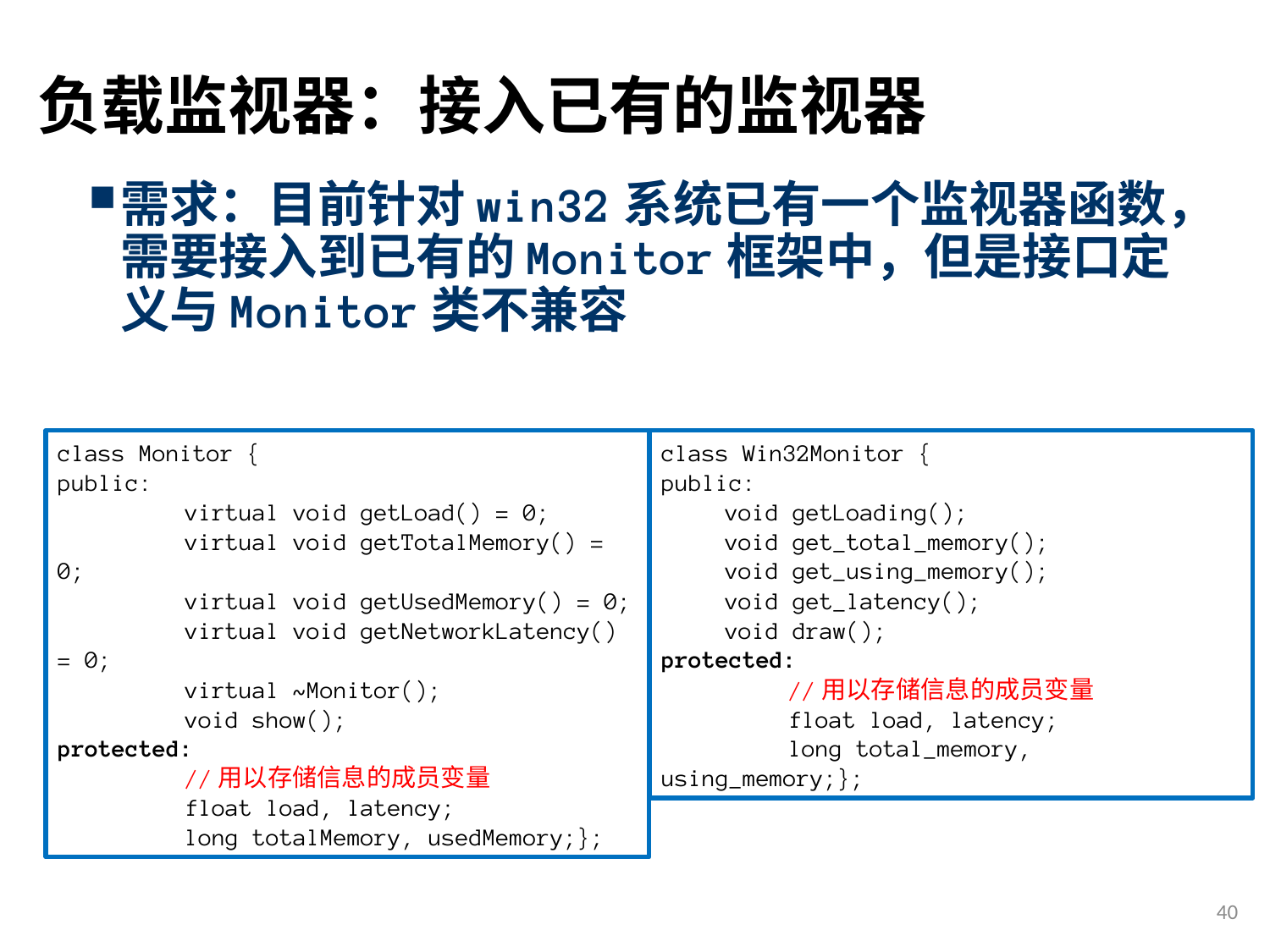

# 负载监视器：接入已有的监视器
需求：目前针对win32系统已有一个监视器函数，需要接入到已有的Monitor框架中，但是接口定义与Monitor类不兼容
class Monitor {
public:
	virtual void getLoad() = 0;
	virtual void getTotalMemory() = 0;
	virtual void getUsedMemory() = 0;
	virtual void getNetworkLatency() = 0;
	virtual ~Monitor();
	void show();
protected:
	//用以存储信息的成员变量
	float load, latency;
	long totalMemory, usedMemory;};
class Win32Monitor {
public:
void getLoading();
void get_total_memory();
void get_using_memory();
void get_latency();
void draw();
protected:
	//用以存储信息的成员变量
	float load, latency;
	long total_memory, using_memory;};
40